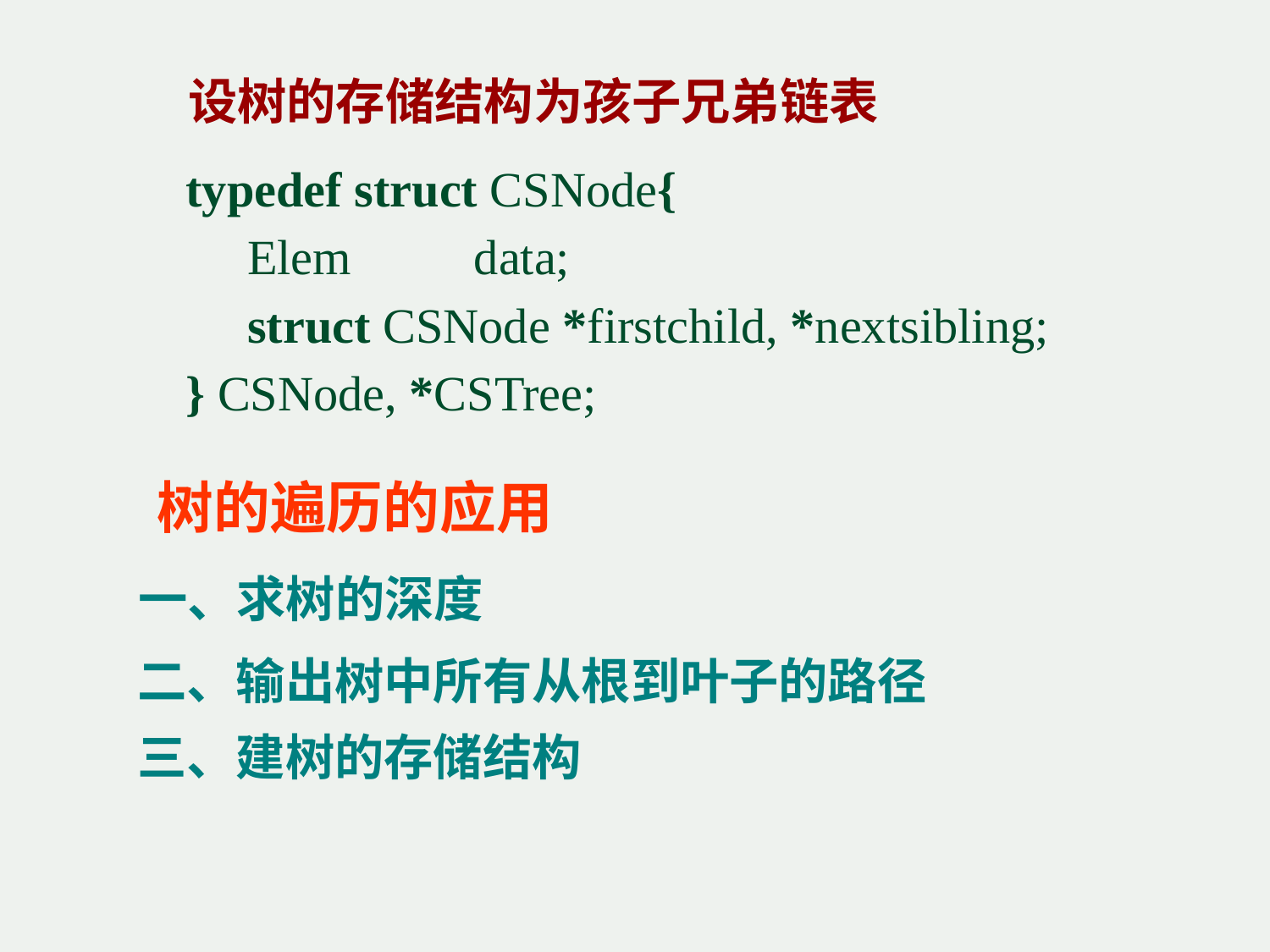

设树的存储结构为孩子兄弟链表
typedef struct CSNode{
     Elem          data;
     struct CSNode *firstchild, *nextsibling;
} CSNode, *CSTree;
树的遍历的应用
一、求树的深度
二、输出树中所有从根到叶子的路径
三、建树的存储结构